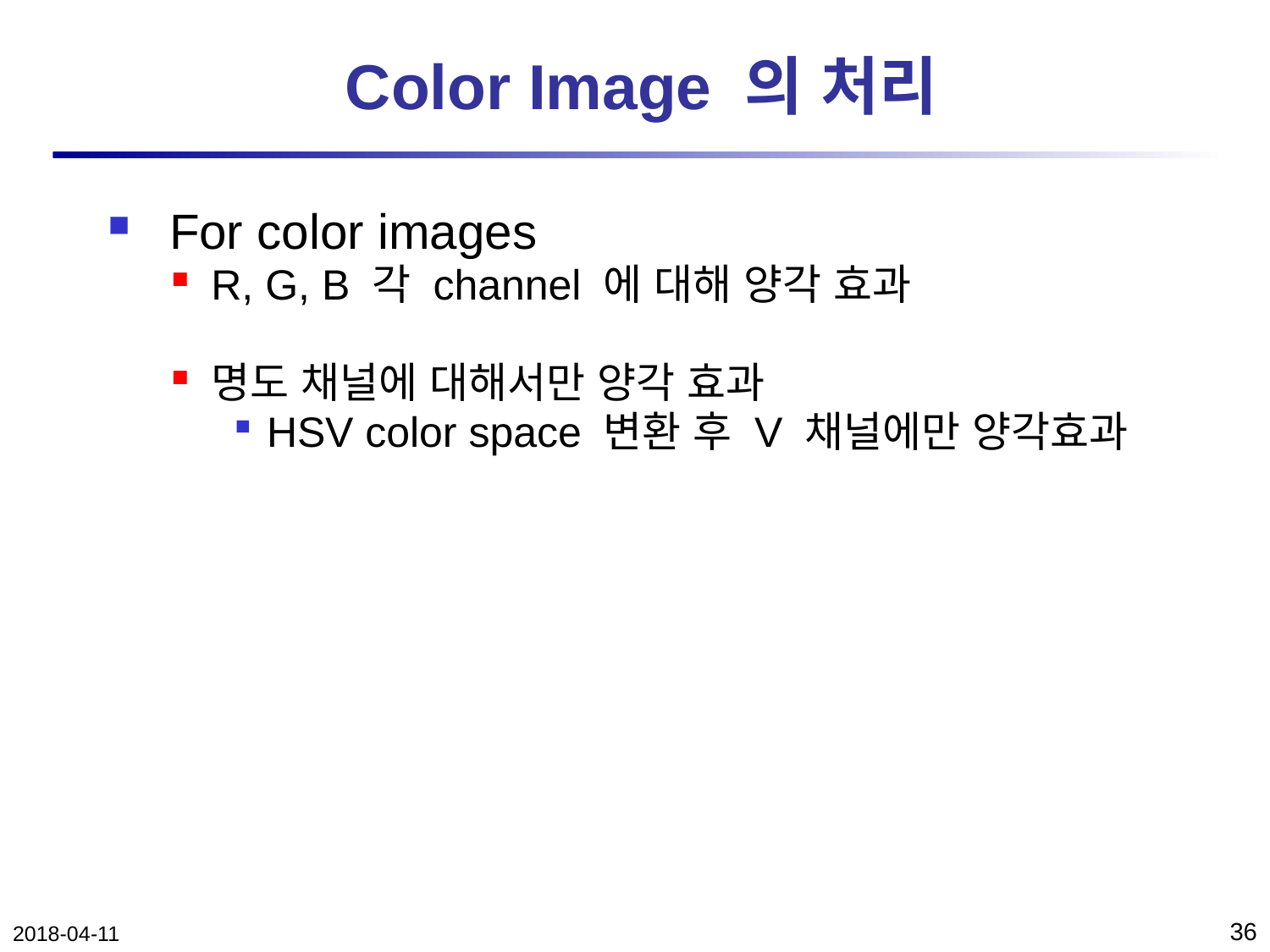

# Color Image 의 처리

 For color images
R, G, B 각 channel 에 대해 양각 효과

명도 채널에 대해서만 양각 효과
HSV color space 변환 후 V 채널에만 양각효과
2018-04-11
36